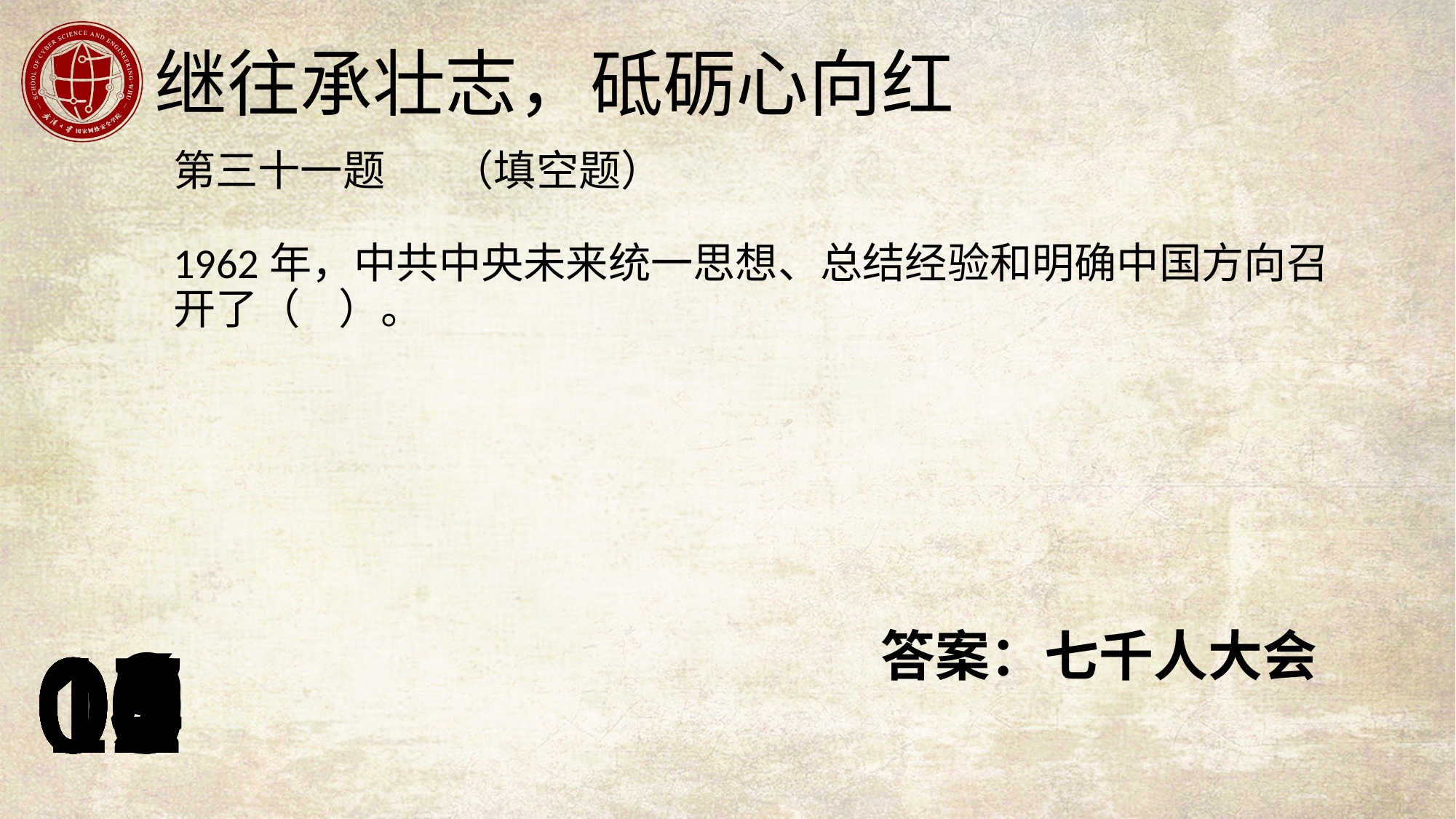

第三十一题       （填空题）
1962年，中共中央未来统一思想、总结经验和明确中国方向召开了（    ）。
答案：七千人大会